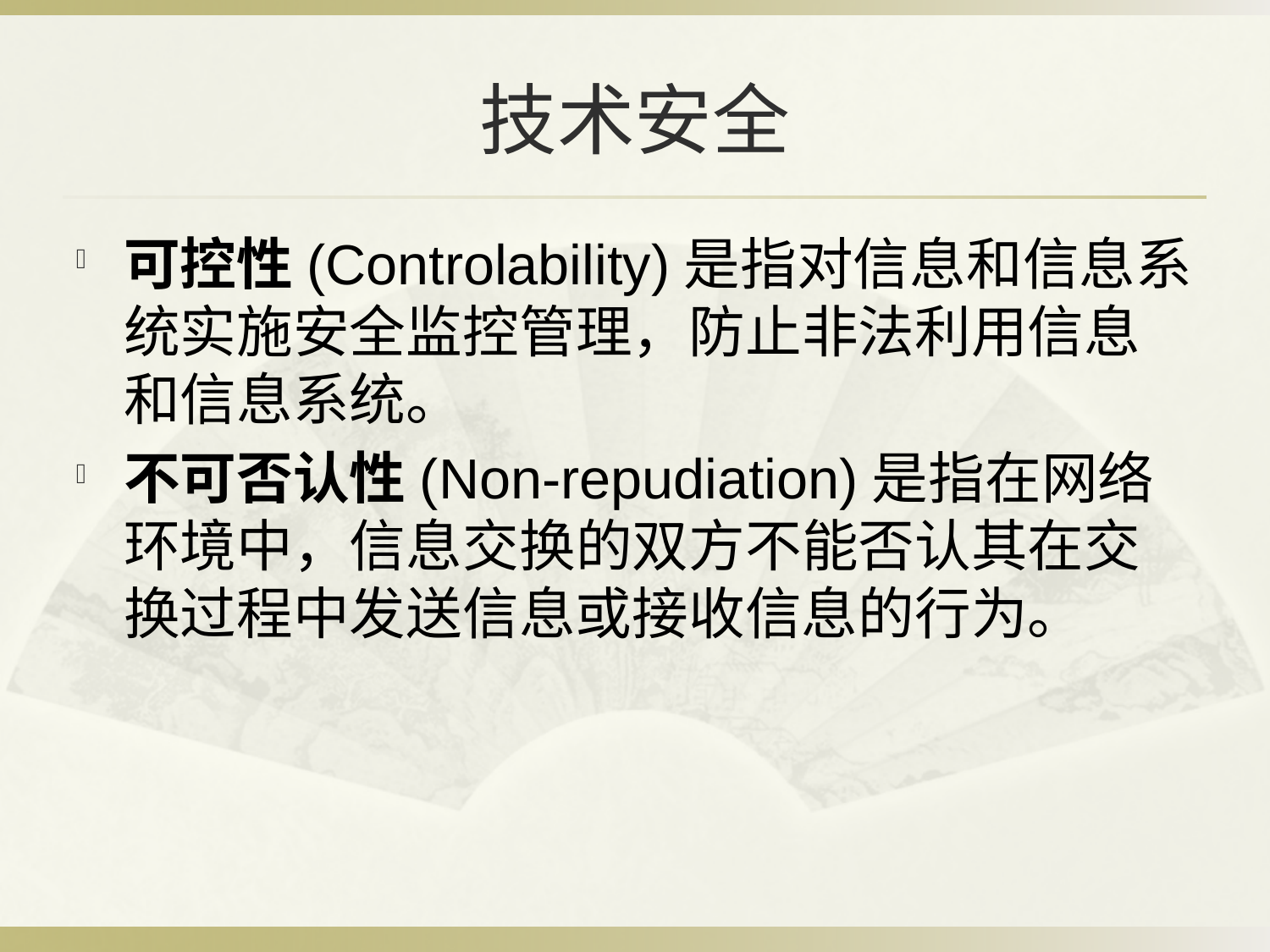

# 技术安全
可控性(Controlability)是指对信息和信息系统实施安全监控管理，防止非法利用信息和信息系统。
不可否认性(Non-repudiation)是指在网络环境中，信息交换的双方不能否认其在交换过程中发送信息或接收信息的行为。